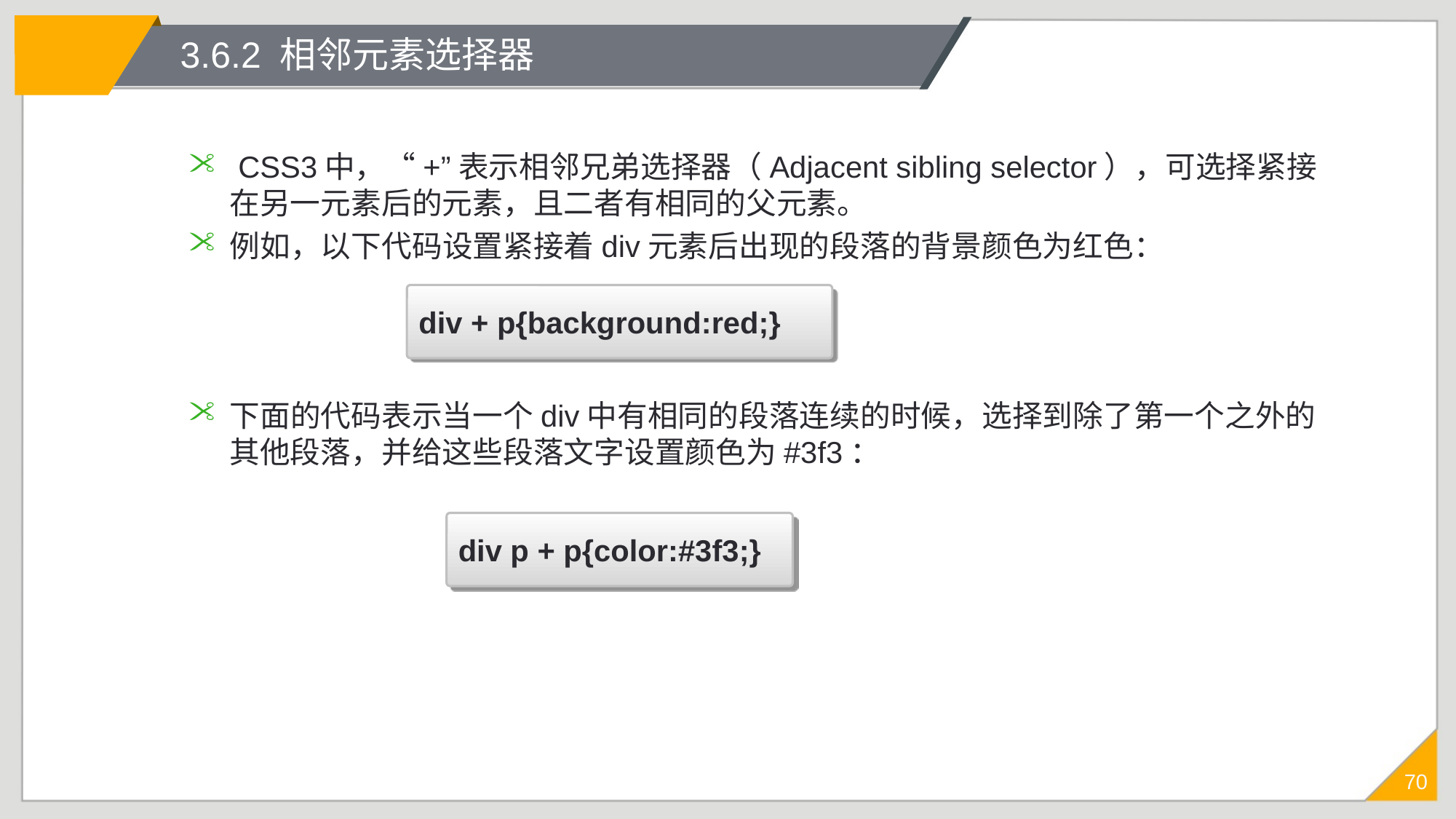

# 3.6.2 相邻元素选择器

 CSS3中，“+”表示相邻兄弟选择器（Adjacent sibling selector），可选择紧接在另一元素后的元素，且二者有相同的父元素。
例如，以下代码设置紧接着div元素后出现的段落的背景颜色为红色：

下面的代码表示当一个div中有相同的段落连续的时候，选择到除了第一个之外的其他段落，并给这些段落文字设置颜色为#3f3：

div + p{background:red;}
div p + p{color:#3f3;}